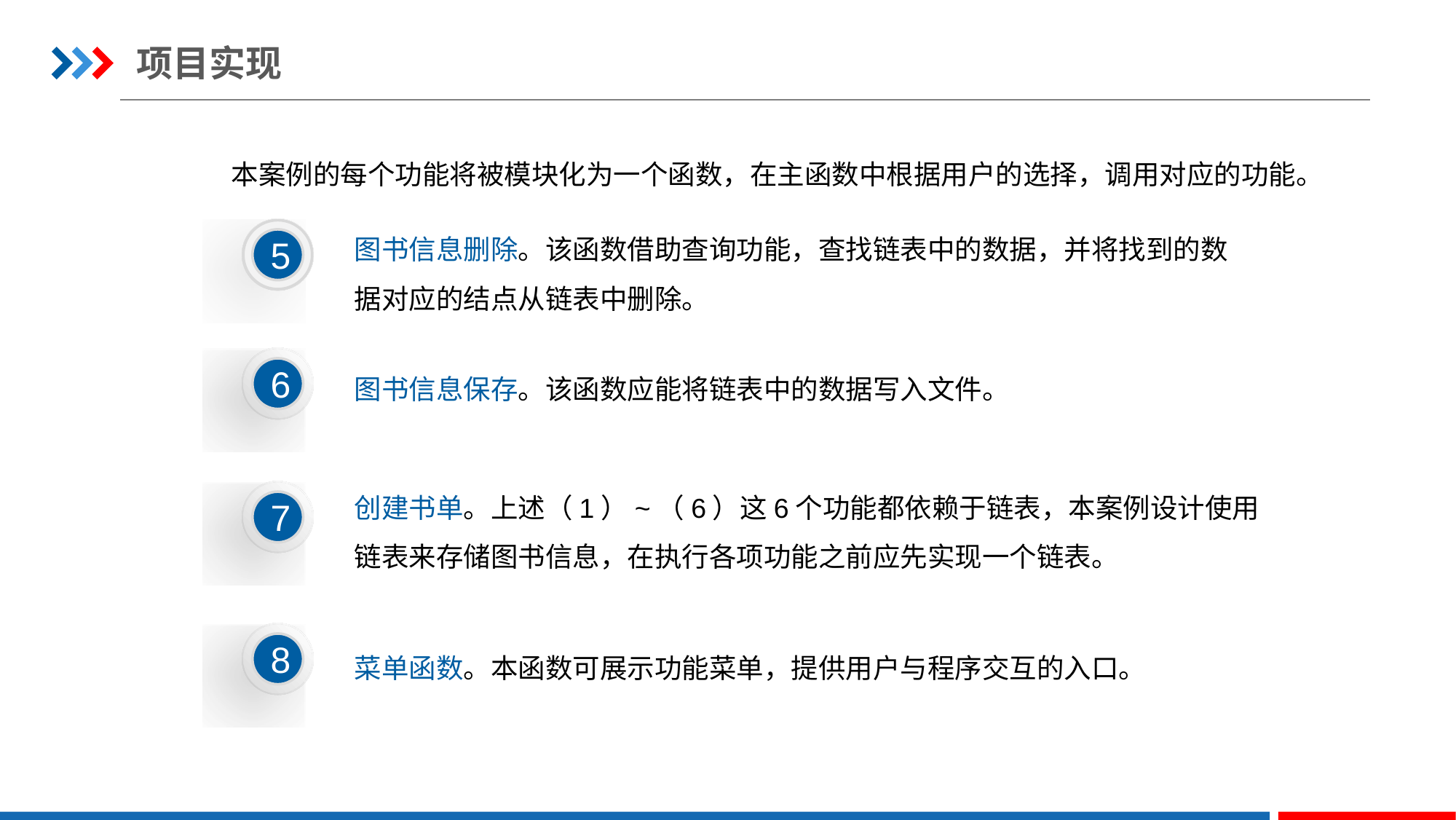

项目实现
本案例的每个功能将被模块化为一个函数，在主函数中根据用户的选择，调用对应的功能。
图书信息删除。该函数借助查询功能，查找链表中的数据，并将找到的数据对应的结点从链表中删除。

5

6
图书信息保存。该函数应能将链表中的数据写入文件。
创建书单。上述（1）~（6）这6个功能都依赖于链表，本案例设计使用链表来存储图书信息，在执行各项功能之前应先实现一个链表。

7

8
菜单函数。本函数可展示功能菜单，提供用户与程序交互的入口。